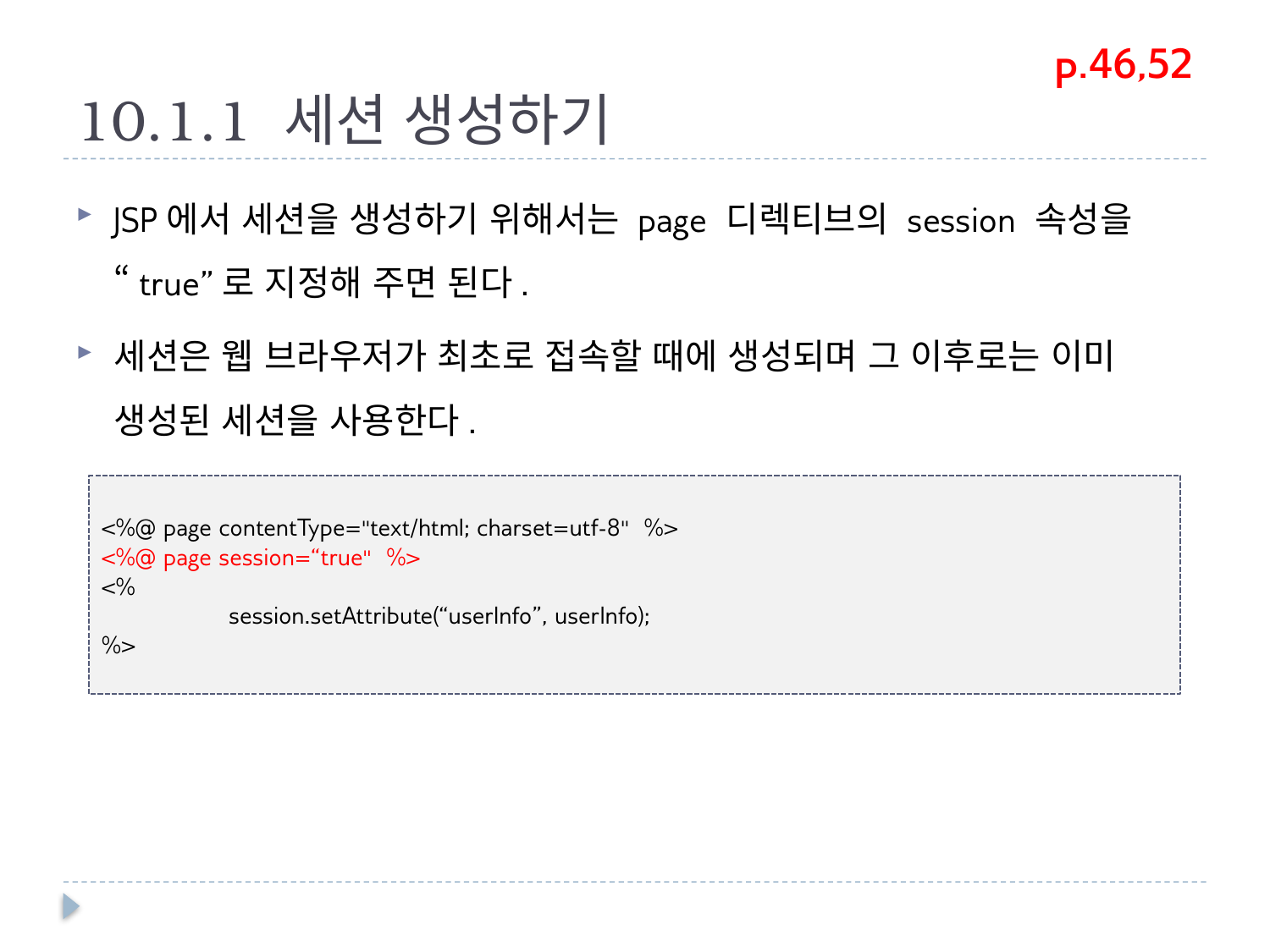

# 10.1.1 세션 생성하기
p.46,52
JSP에서 세션을 생성하기 위해서는 page 디렉티브의 session 속성을 “true”로 지정해 주면 된다.
세션은 웹 브라우저가 최초로 접속할 때에 생성되며 그 이후로는 이미 생성된 세션을 사용한다.
<%@ page contentType="text/html; charset=utf-8"  %>
<%@ page session=“true"  %>
<%
	session.setAttribute(“userInfo”, userInfo);
%>